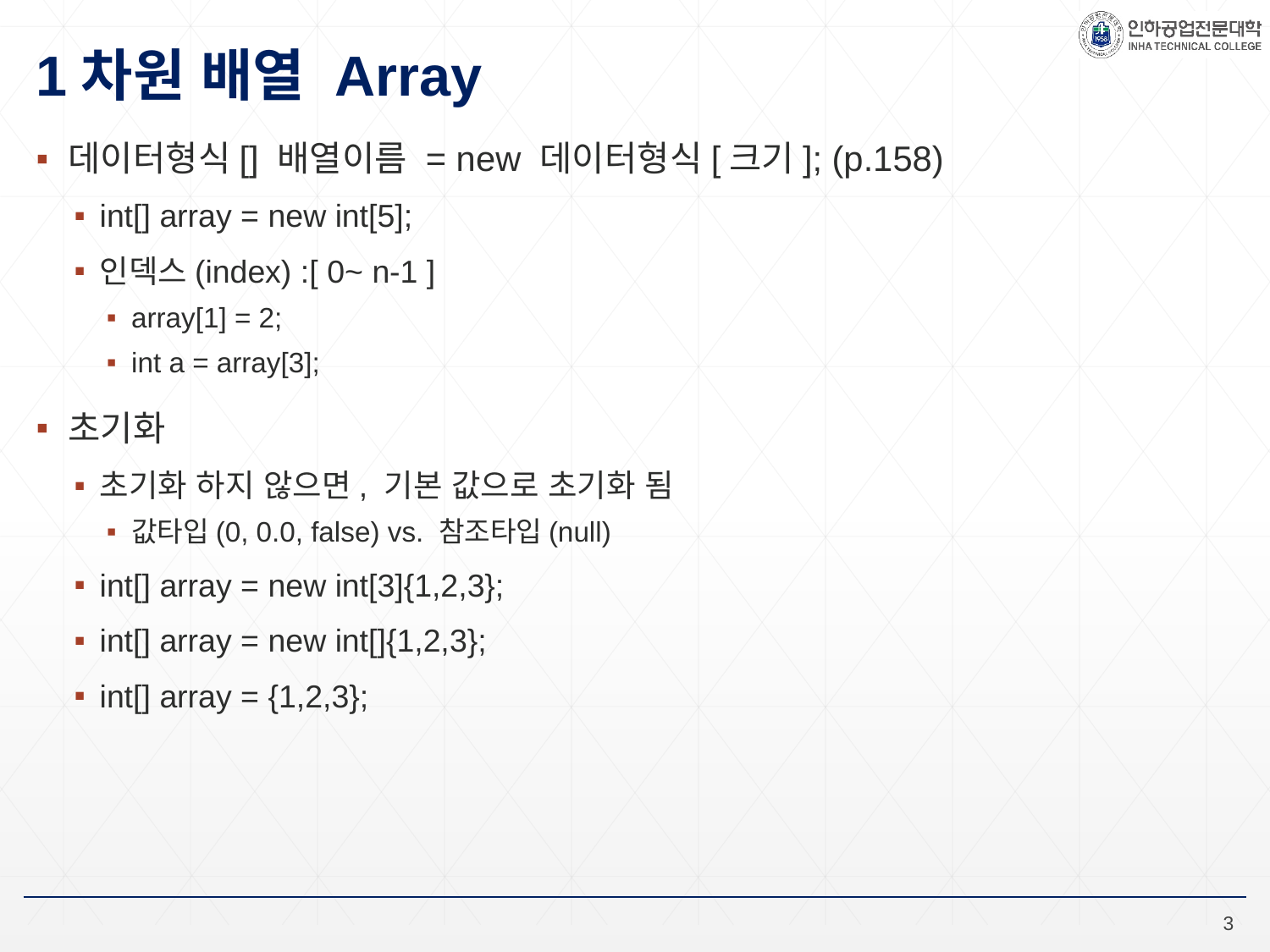

# 1차원 배열 Array
데이터형식[] 배열이름 = new 데이터형식[크기]; (p.158)
int[] array = new int[5];
인덱스(index) :[ 0~ n-1 ]
array[1] = 2;
int a = array[3];
초기화
초기화 하지 않으면, 기본 값으로 초기화 됨
값타입(0, 0.0, false) vs. 참조타입(null)
int[] array = new int[3]{1,2,3};
int[] array = new int[]{1,2,3};
int[] array = {1,2,3};
3